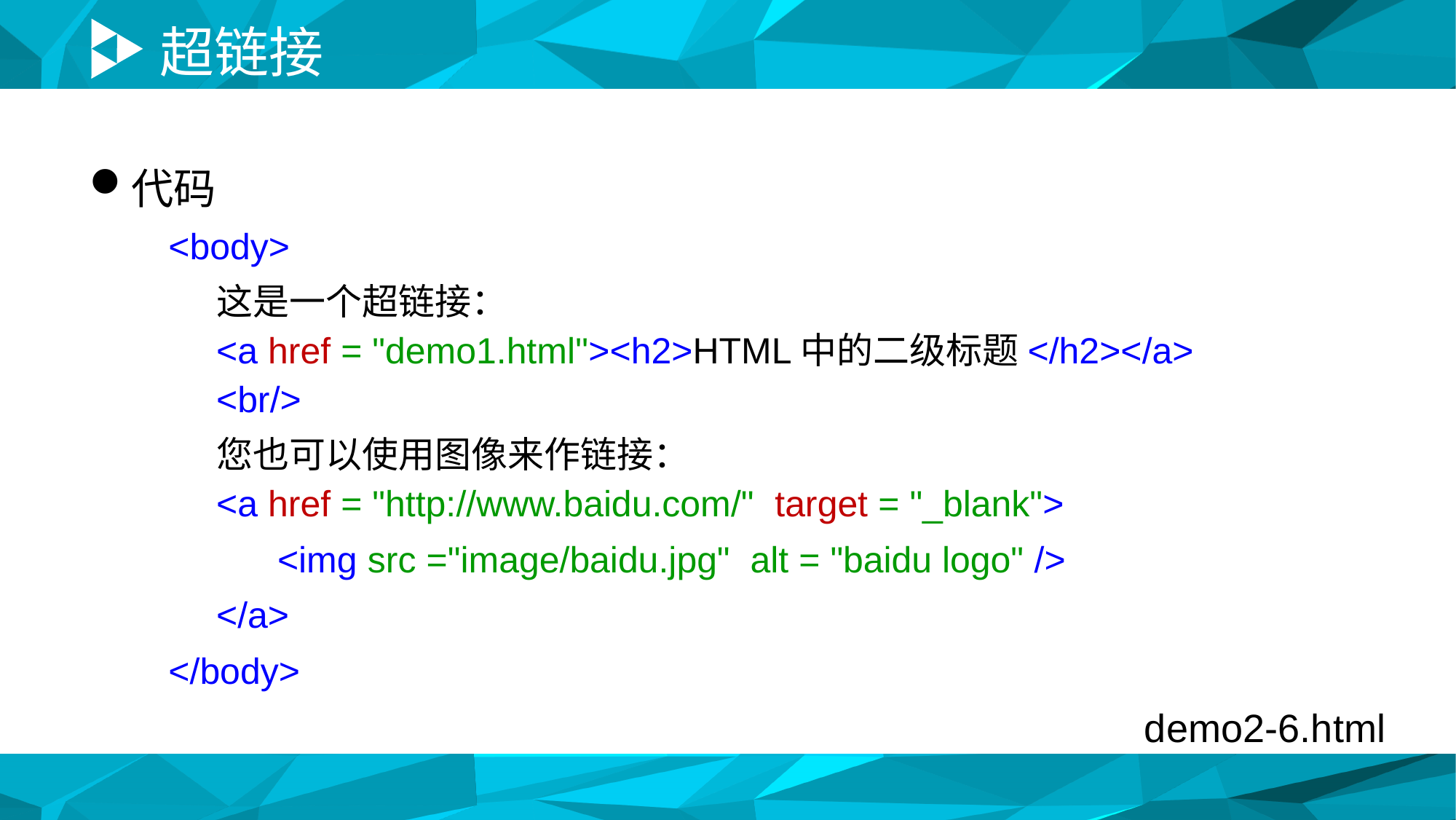

# 超链接
代码
<body>
这是一个超链接：
<a href = "demo1.html"><h2>HTML中的二级标题</h2></a>
<br/>
您也可以使用图像来作链接：
<a href = "http://www.baidu.com/"  target = "_blank">
      <img src ="image/baidu.jpg"  alt = "baidu logo" />
</a>
</body>
demo2-6.html